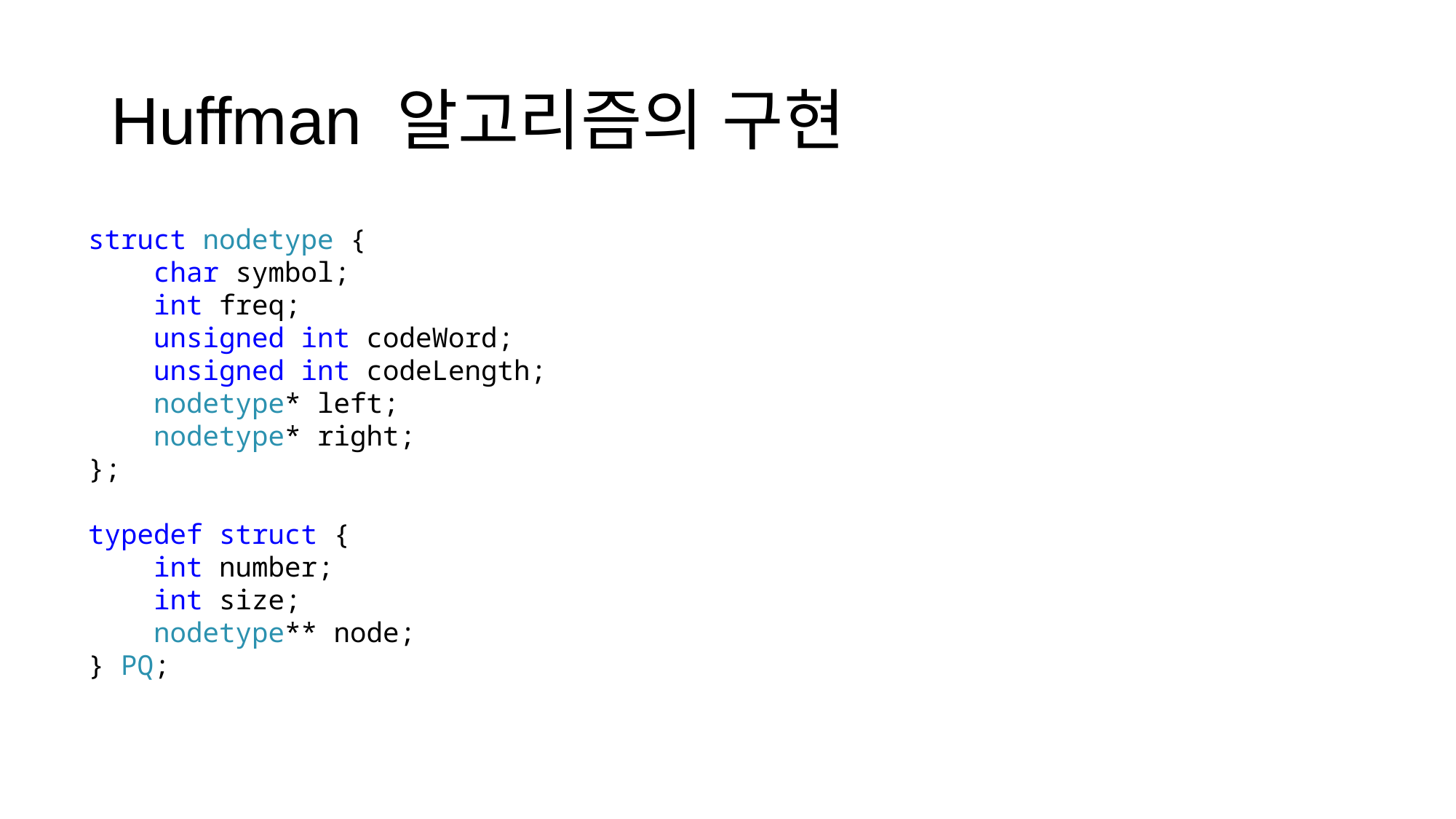

# Huffman 알고리즘의 구현
struct nodetype {
    char symbol;
    int freq;
    unsigned int codeWord;
    unsigned int codeLength;
    nodetype* left;
    nodetype* right;
};

typedef struct {
    int number;
    int size;
    nodetype** node;
} PQ;